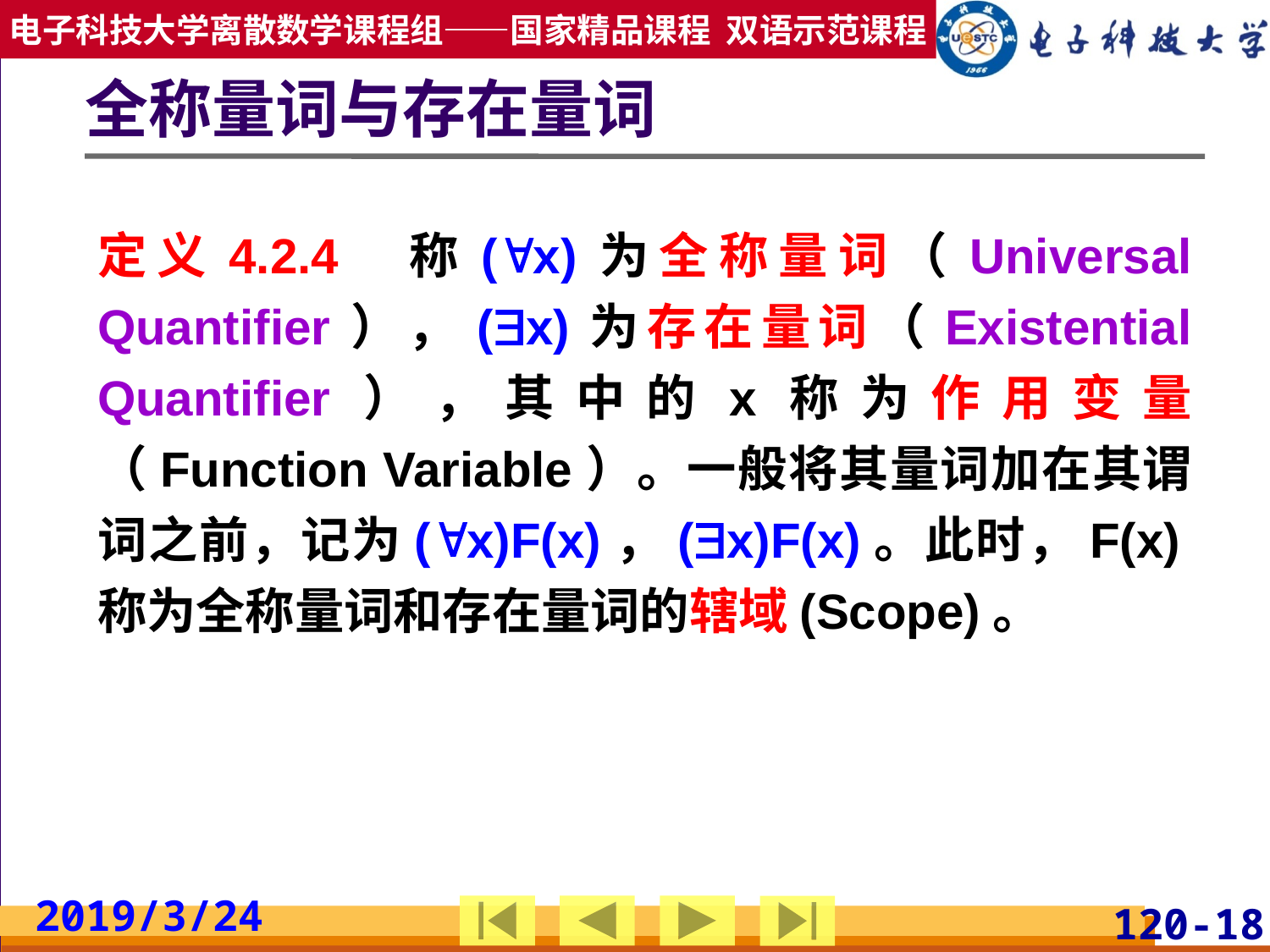

# 全称量词与存在量词
定义4.2.4  称(∀x)为全称量词（Universal Quantifier），(∃x)为存在量词（Existential Quantifier），其中的x称为作用变量（Function Variable）。一般将其量词加在其谓词之前，记为(∀x)F(x)，(∃x)F(x)。此时，F(x)称为全称量词和存在量词的辖域(Scope)。
2019/3/24